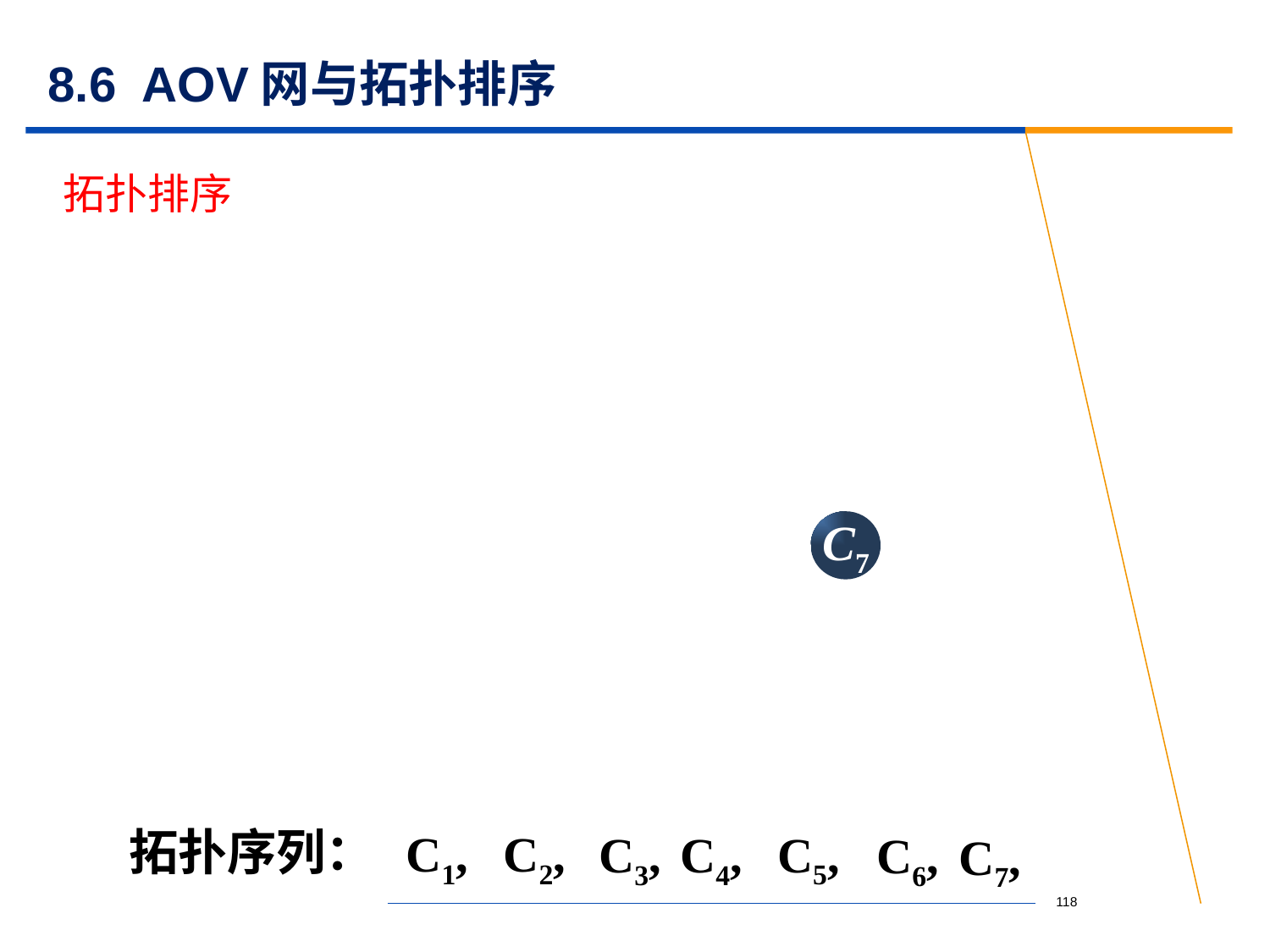

# 8.6  AOV网与拓扑排序
拓扑排序
C7

拓扑序列：
C1,
C2,
C5,
C3,
C4,
C6,
C7,